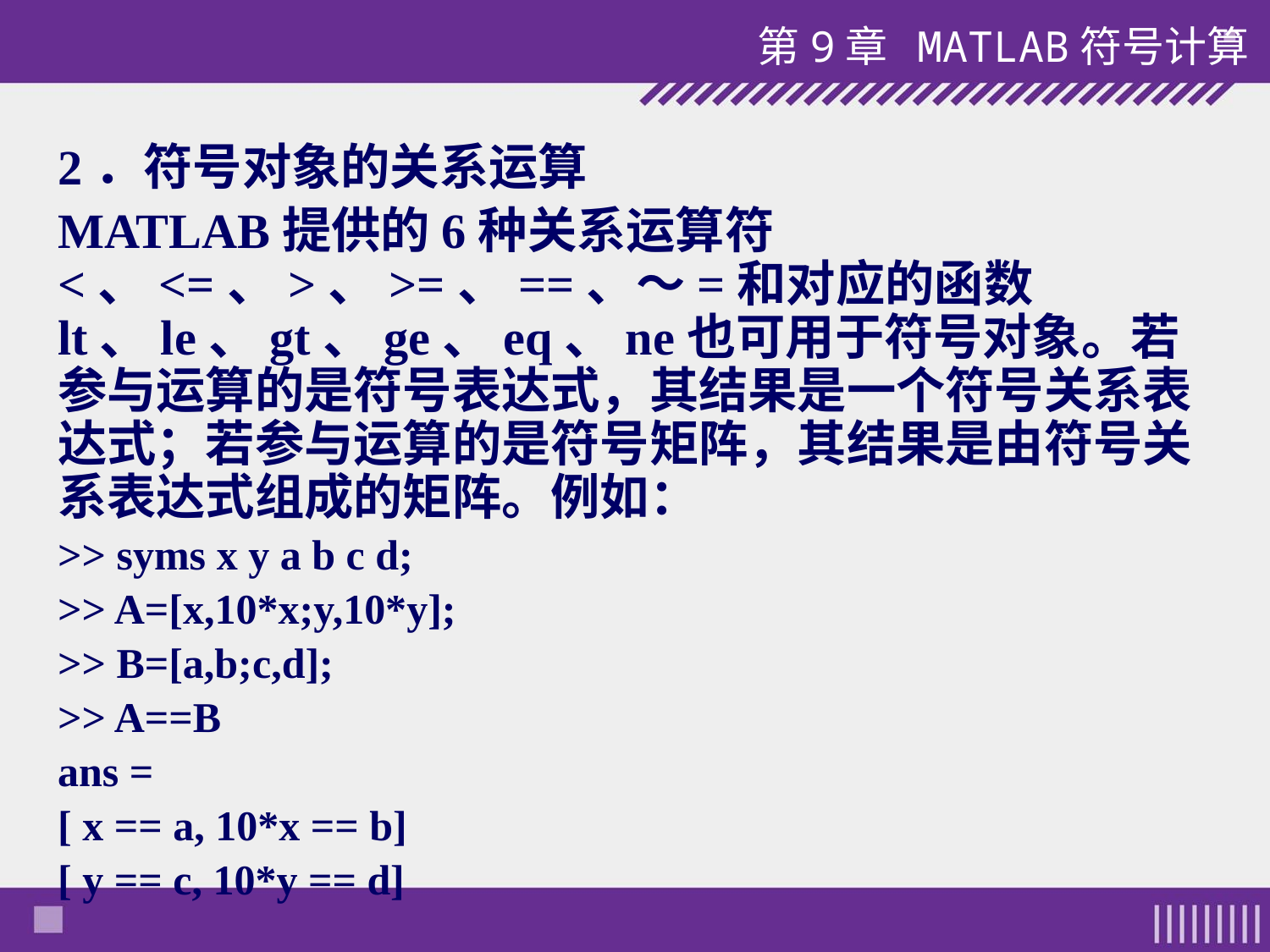

第9章  MATLAB符号计算
2．符号对象的关系运算
MATLAB提供的6种关系运算符<、<=、>、>=、==、～=和对应的函数lt、le、gt、ge、eq、ne也可用于符号对象。若参与运算的是符号表达式，其结果是一个符号关系表达式；若参与运算的是符号矩阵，其结果是由符号关系表达式组成的矩阵。例如：
>> syms x y a b c d;
>> A=[x,10*x;y,10*y];
>> B=[a,b;c,d];
>> A==B
ans =
[ x == a, 10*x == b]
[ y == c, 10*y == d]